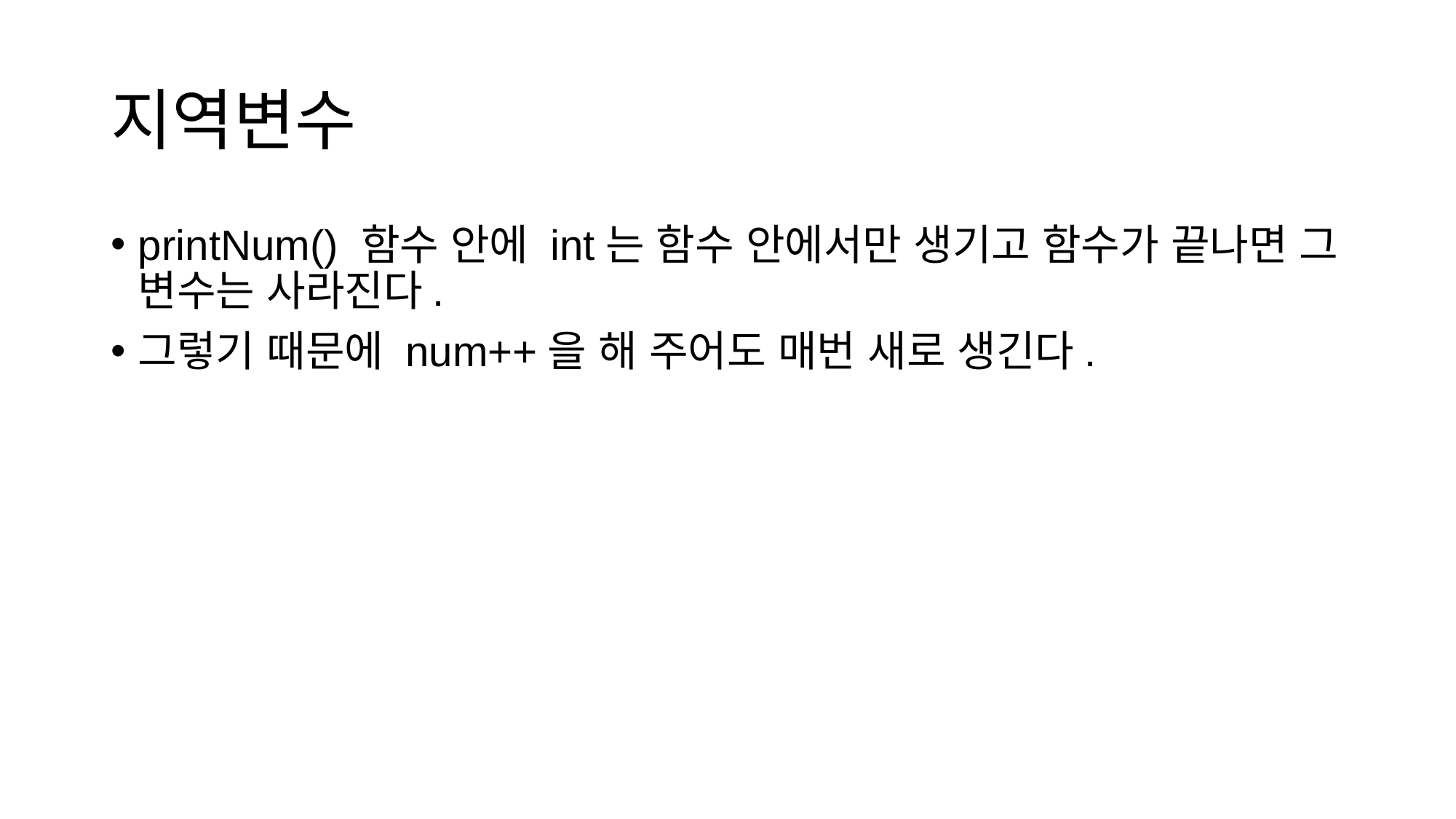

# 지역변수
printNum() 함수 안에 int는 함수 안에서만 생기고 함수가 끝나면 그 변수는 사라진다.
그렇기 때문에 num++을 해 주어도 매번 새로 생긴다.